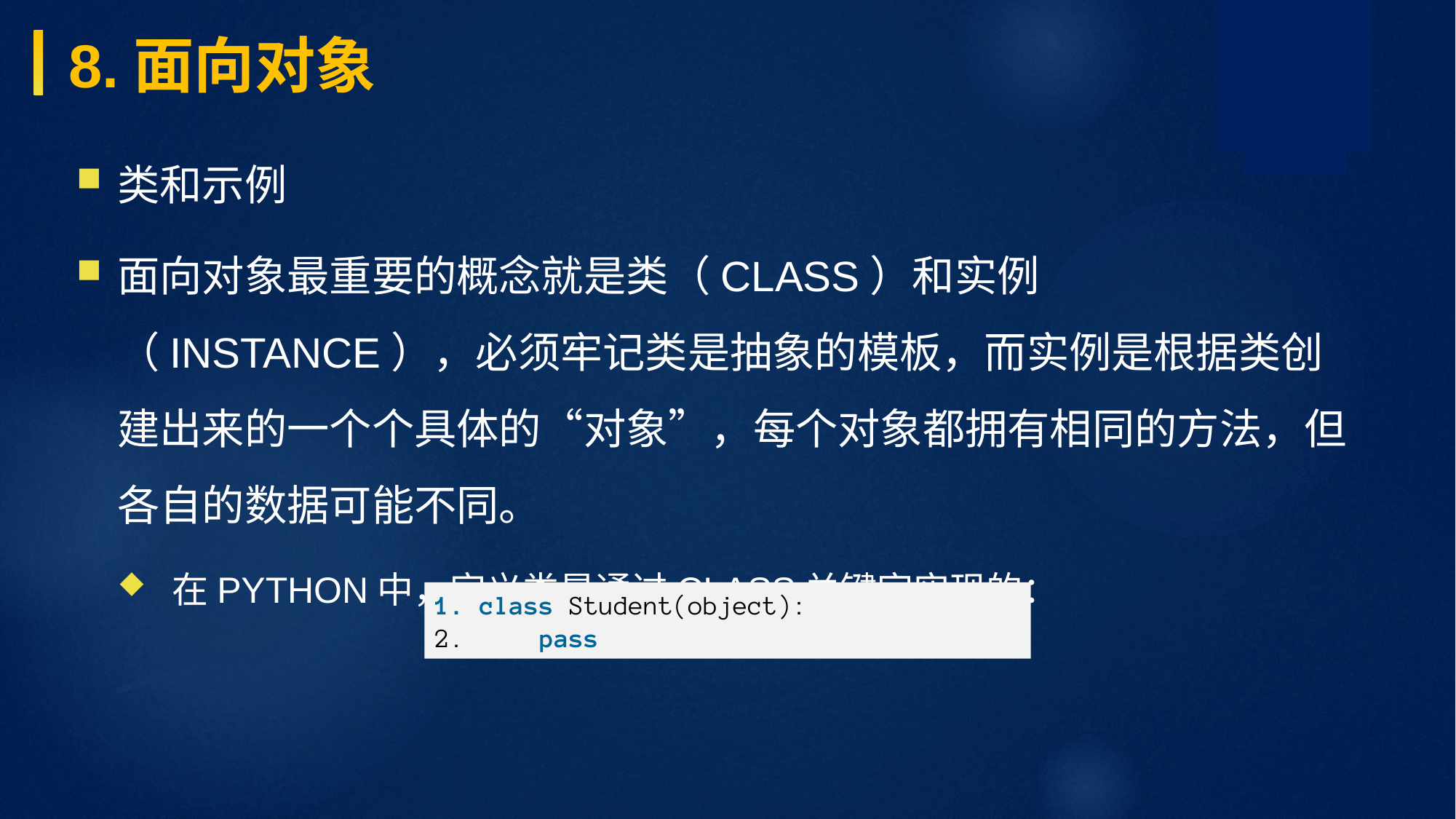

8.面向对象
类和示例
面向对象最重要的概念就是类（class）和实例（instance），必须牢记类是抽象的模板，而实例是根据类创建出来的一个个具体的“对象”，每个对象都拥有相同的方法，但各自的数据可能不同。
在Python中，定义类是通过class关键字实现的：

1. class Student(object):      2.     pass